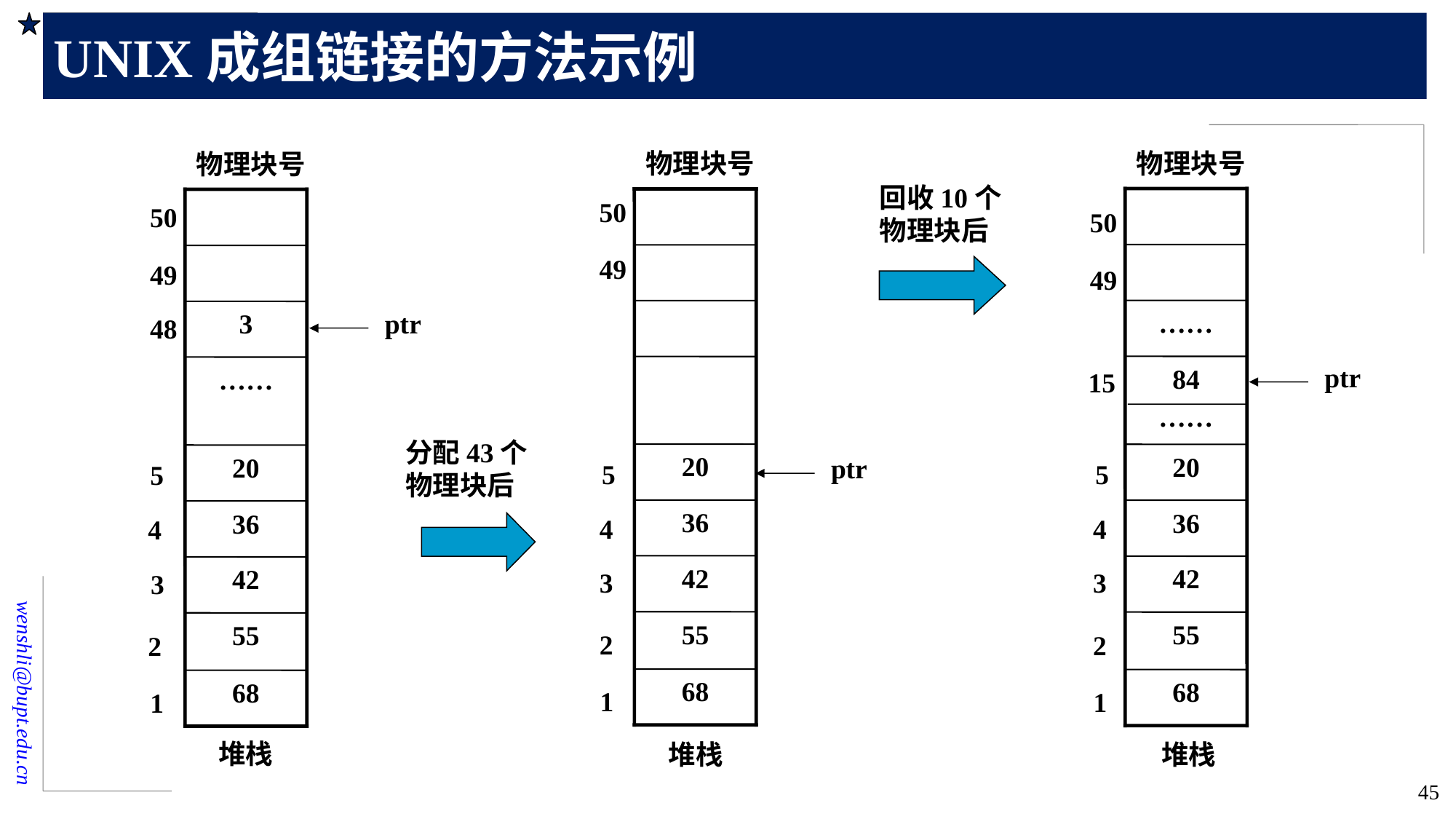

# UNIX成组链接的方法示例
物理块号

50

49
……

84
……

15

20

5
36

4
42

3
55

2
68

1

堆栈
物理块号

50

49

20

5
36

4
42

3
55

2
68

1

堆栈
物理块号

50

49
3

48
……

20

5
36

4
42

3
55

2
68

1

堆栈
回收10个
物理块后

ptr

ptr

分配43个
物理块后
ptr

45